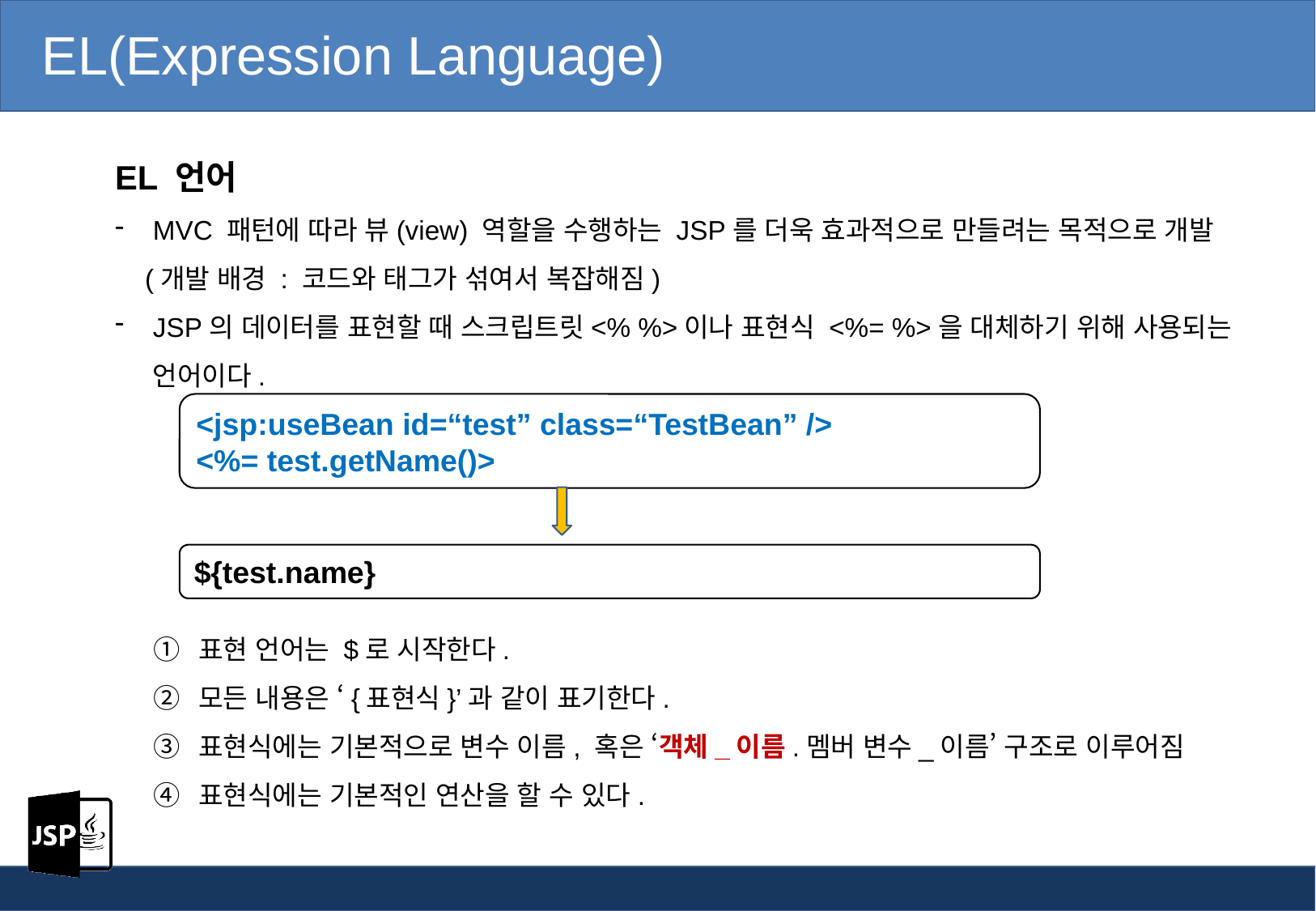

EL(Expression Language)
EL 언어
MVC 패턴에 따라 뷰(view) 역할을 수행하는 JSP를 더욱 효과적으로 만들려는 목적으로 개발
    (개발 배경 : 코드와 태그가 섞여서 복잡해짐)
JSP의 데이터를 표현할 때 스크립트릿<% %>이나 표현식 <%= %>을 대체하기 위해 사용되는  언어이다.
<jsp:useBean id=“test” class=“TestBean” />
<%= test.getName()>

${test.name}
표현 언어는 $로 시작한다.
모든 내용은 ‘{표현식}’과 같이 표기한다.
표현식에는 기본적으로 변수 이름, 혹은 ‘객체_이름.멤버 변수_이름’ 구조로 이루어짐
표현식에는 기본적인 연산을 할 수 있다.